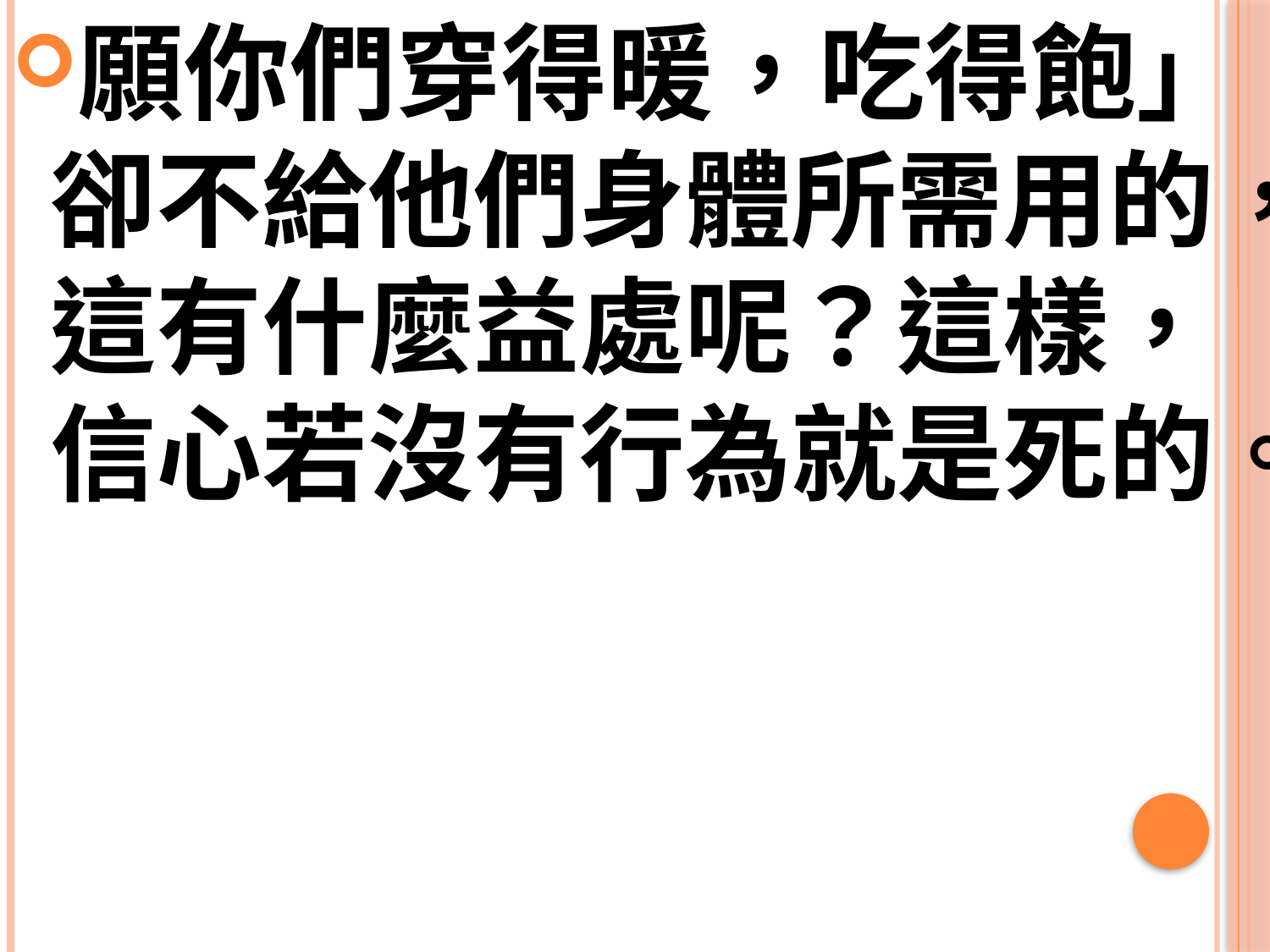

願你們穿得暖，吃得飽」；卻不給他們身體所需用的，這有什麼益處呢？這樣，信心若沒有行為就是死的。